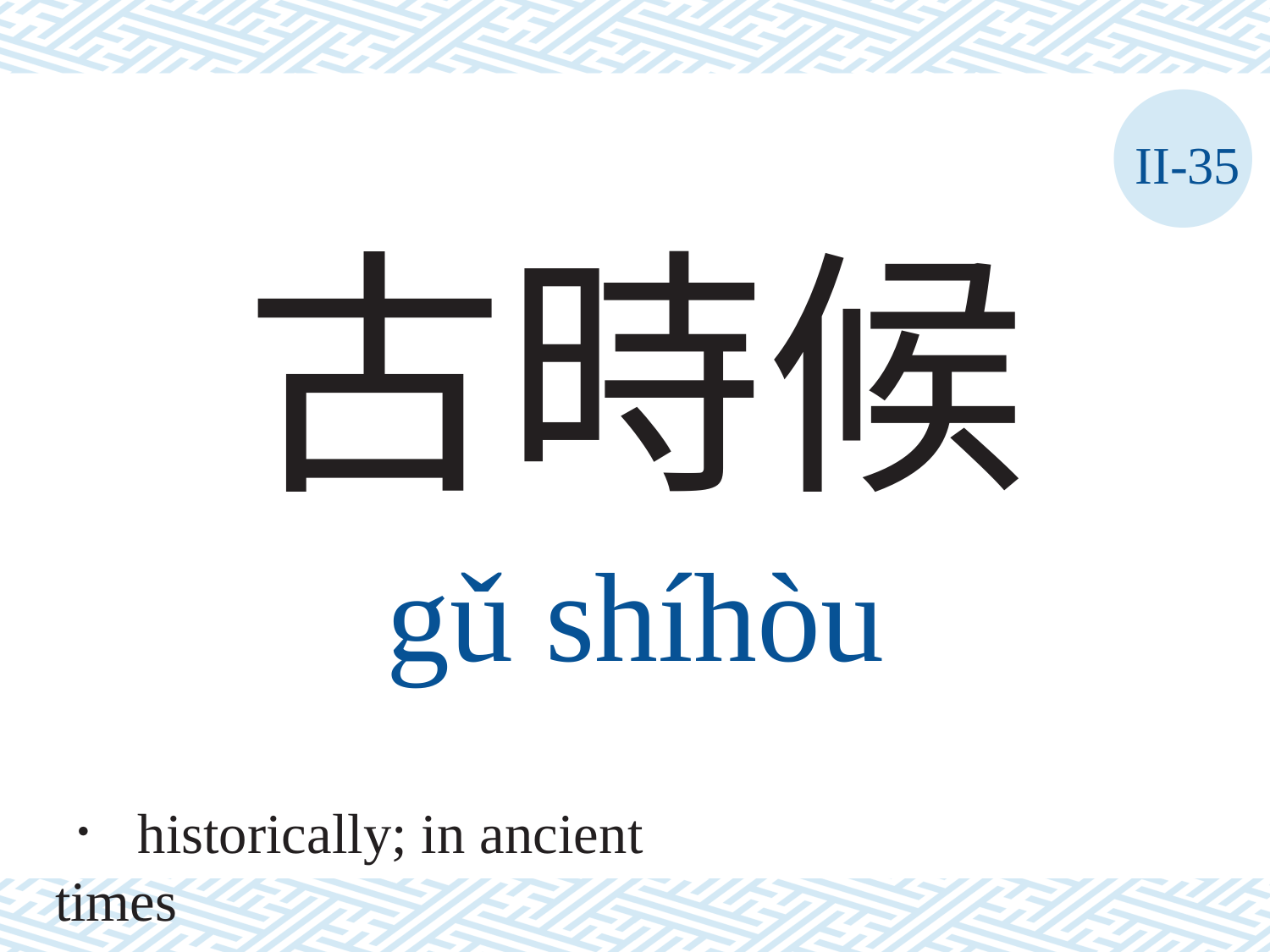

II-35
古時候
gǔ	shíhòu
． historically; in ancient times